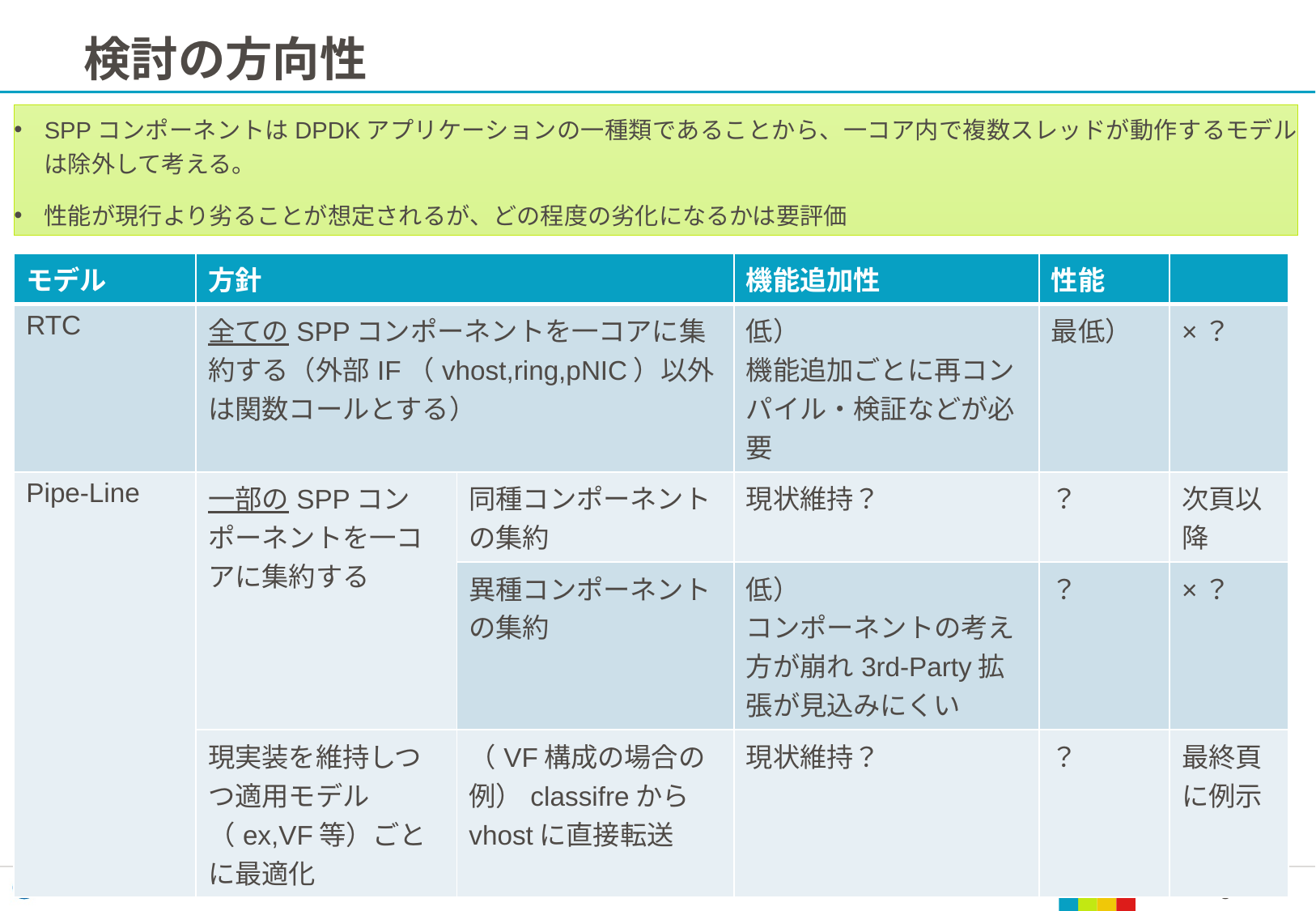

# 検討の方向性
SPPコンポーネントはDPDKアプリケーションの一種類であることから、一コア内で複数スレッドが動作するモデルは除外して考える。
性能が現行より劣ることが想定されるが、どの程度の劣化になるかは要評価
| モデル | 方針 |  | 機能追加性 | 性能 |  |
| --- | --- | --- | --- | --- | --- |
| RTC | 全てのSPPコンポーネントを一コアに集約する（外部IF（vhost,ring,pNIC）以外は関数コールとする） |  | 低） 機能追加ごとに再コンパイル・検証などが必要 | 最低） | ×？ |
| Pipe-Line | 一部のSPPコンポーネントを一コアに集約する | 同種コンポーネントの集約 | 現状維持？ | ？ | 次頁以降 |
|  |  | 異種コンポーネントの集約 | 低） コンポーネントの考え方が崩れ3rd-Party拡張が見込みにくい | ？ | ×？ |
|  | 現実装を維持しつつ適用モデル（ex,VF等）ごとに最適化 | （VF構成の場合の例）classifreからvhostに直接転送 | 現状維持？ | ？ | 最終頁に例示 |